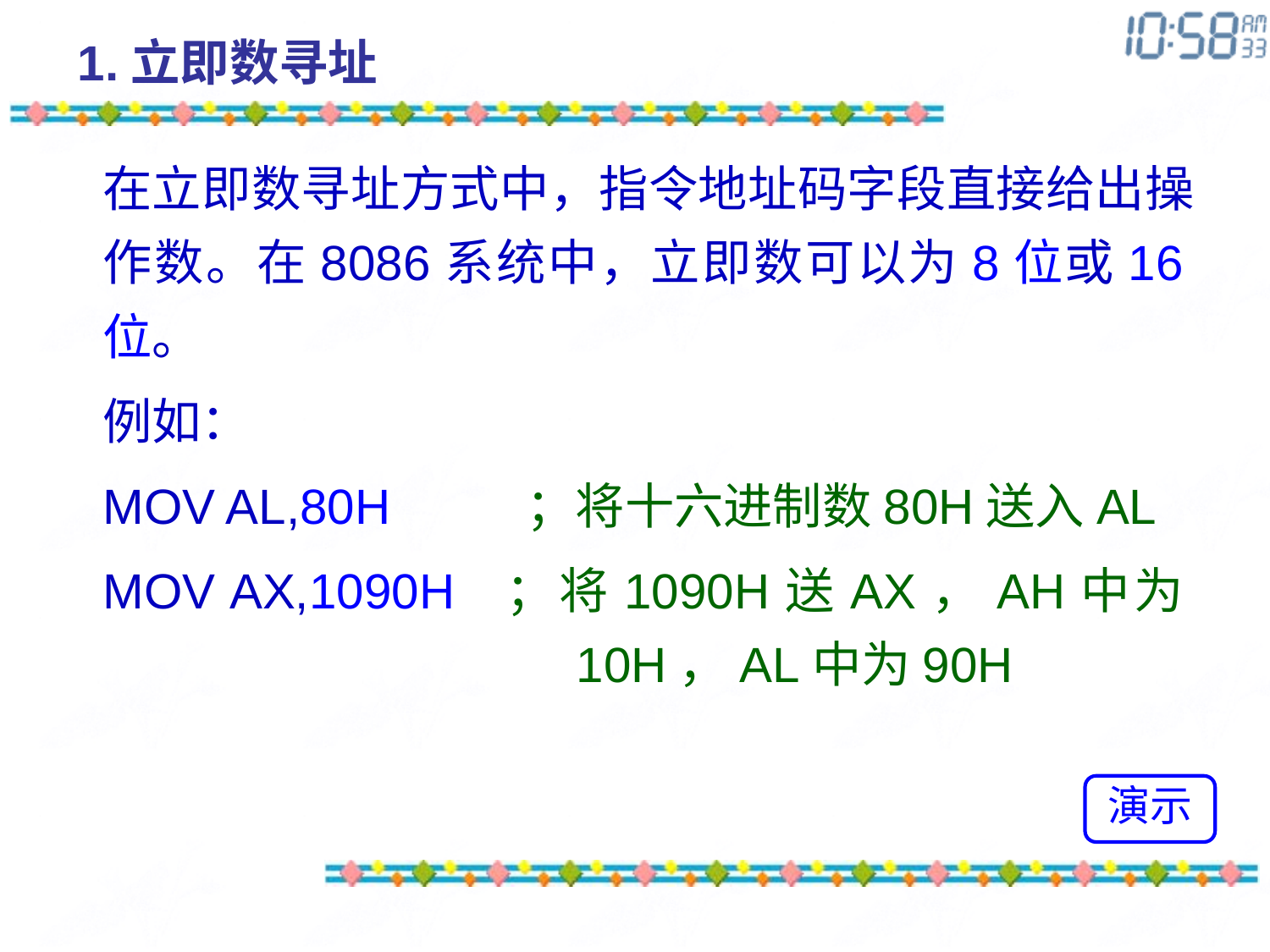

# 1.立即数寻址
在立即数寻址方式中，指令地址码字段直接给出操作数。在8086系统中，立即数可以为8位或16位。
例如：
MOV AL,80H         ；将十六进制数80H送入AL
MOV AX,1090H  ；将1090H送AX，AH中为10H，AL中为90H
演示